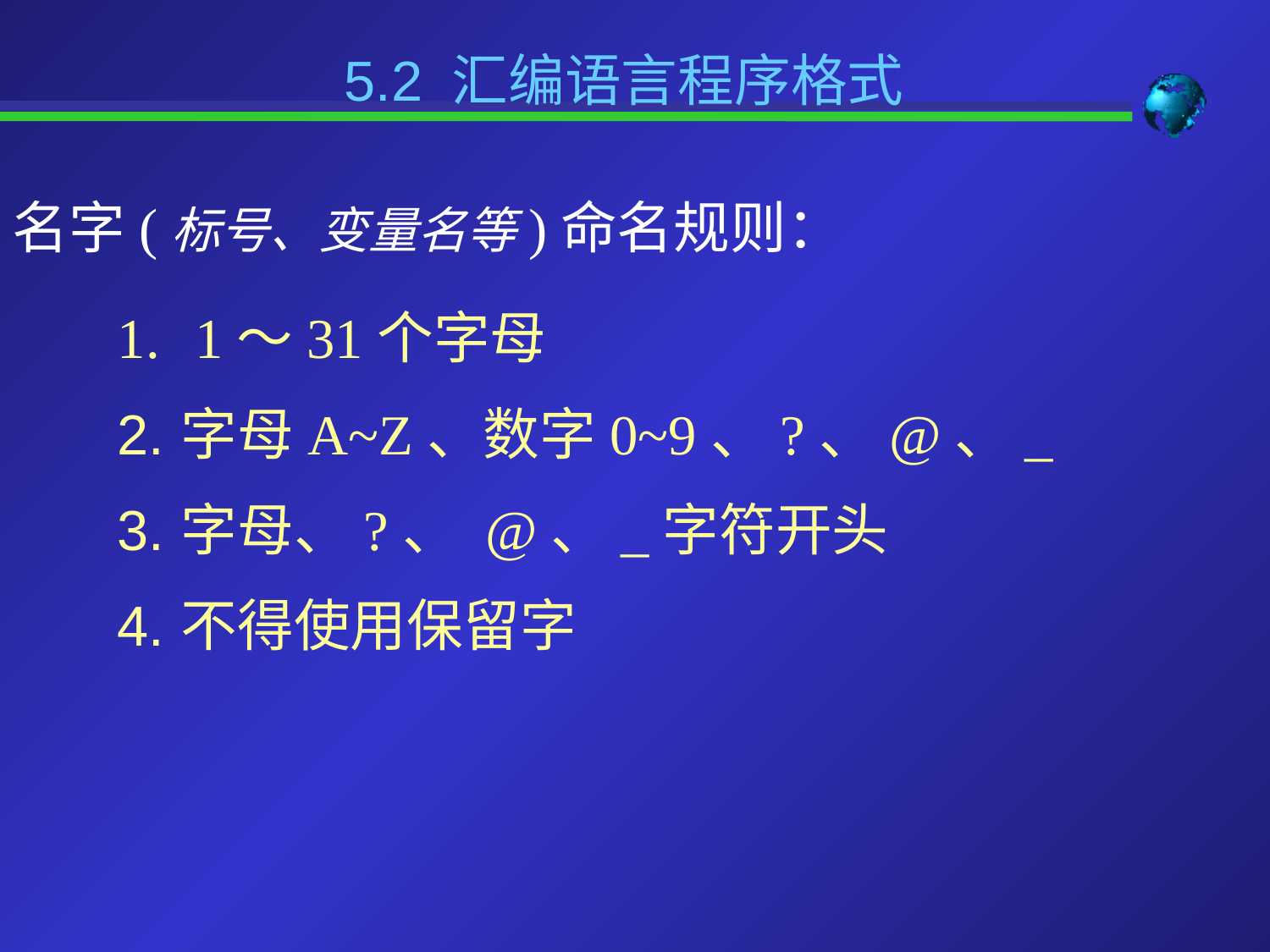

5.2 汇编语言程序格式
名字(标号、变量名等)命名规则：
 1～31个字母
字母A~Z、数字0~9、?、@、_
字母、?、 @、_字符开头
不得使用保留字
6